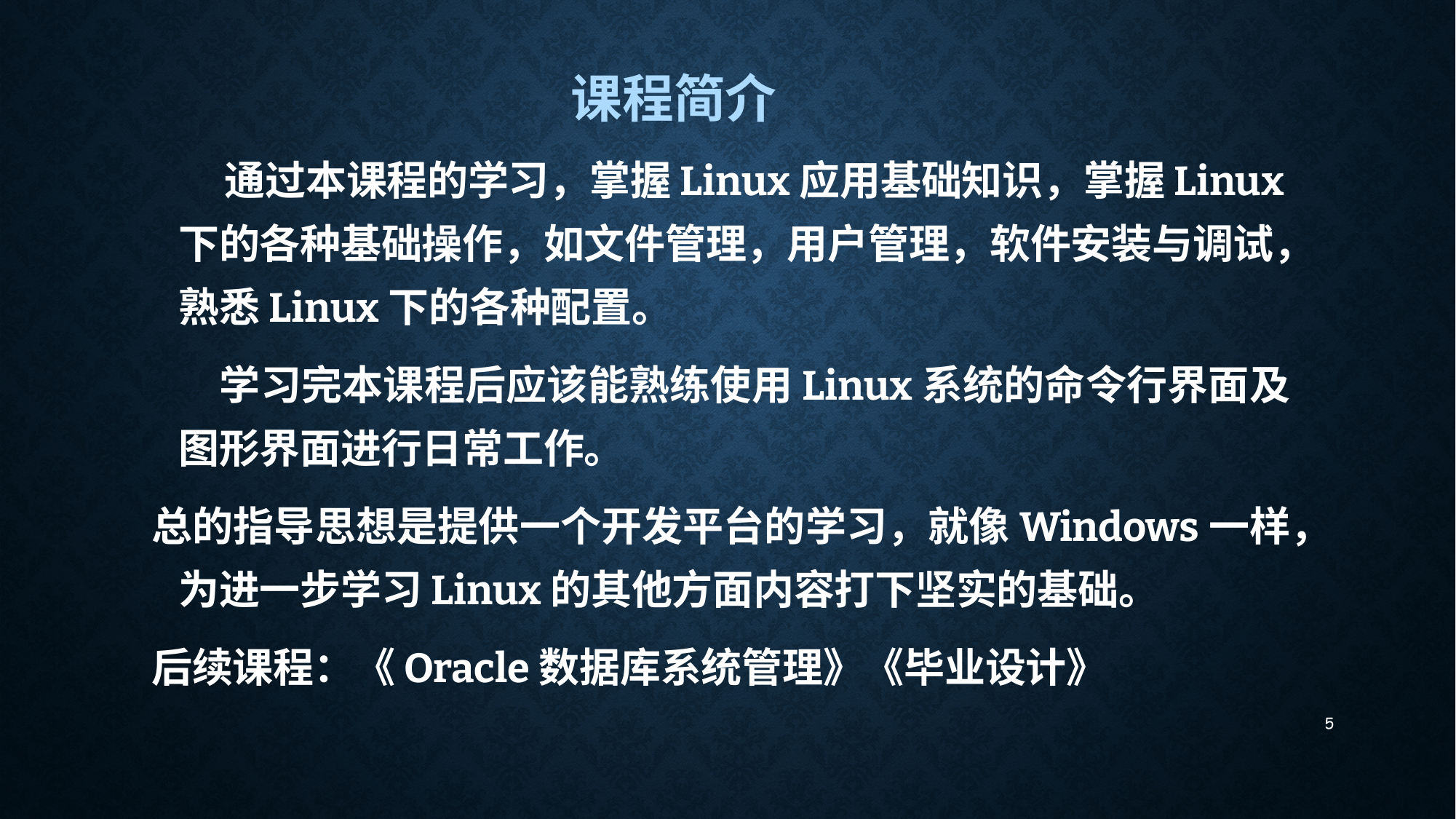

# 课程简介
       通过本课程的学习，掌握Linux应用基础知识，掌握Linux下的各种基础操作，如文件管理，用户管理，软件安装与调试，熟悉Linux下的各种配置。
      学习完本课程后应该能熟练使用Linux系统的命令行界面及图形界面进行日常工作。
总的指导思想是提供一个开发平台的学习，就像Windows一样，为进一步学习Linux的其他方面内容打下坚实的基础。
后续课程：《Oracle数据库系统管理》《毕业设计》
5